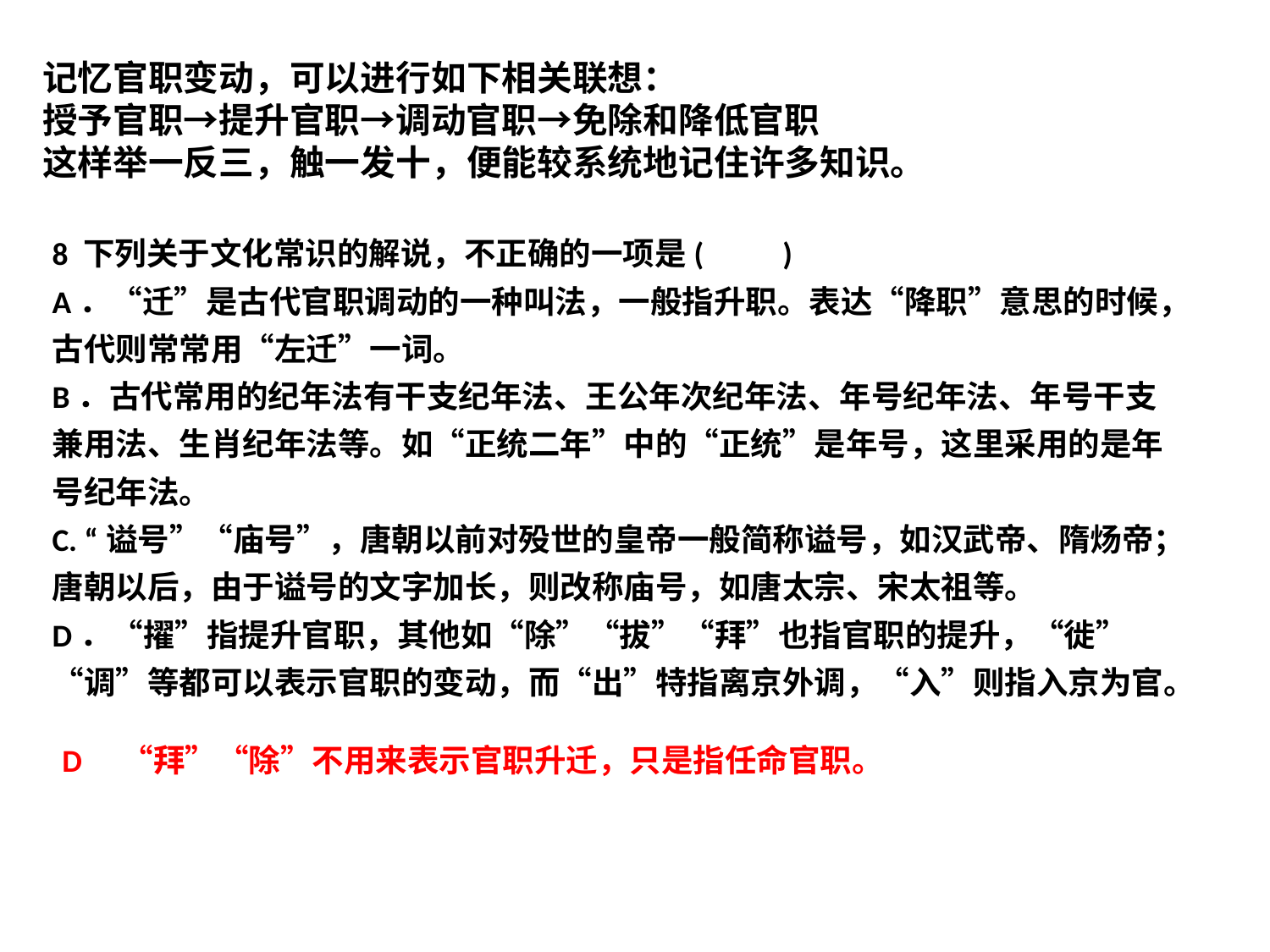

记忆官职变动，可以进行如下相关联想：
授予官职→提升官职→调动官职→免除和降低官职
这样举一反三，触一发十，便能较系统地记住许多知识。

8 下列关于文化常识的解说，不正确的一项是(　　)
A．“迁”是古代官职调动的一种叫法，一般指升职。表达“降职”意思的时候，古代则常常用“左迁”一词。
B．古代常用的纪年法有干支纪年法、王公年次纪年法、年号纪年法、年号干支兼用法、生肖纪年法等。如“正统二年”中的“正统”是年号，这里采用的是年号纪年法。
C. “谥号”“庙号”，唐朝以前对殁世的皇帝一般简称谥号，如汉武帝、隋炀帝；唐朝以后，由于谥号的文字加长，则改称庙号，如唐太宗、宋太祖等。
D．“擢”指提升官职，其他如“除”“拔”“拜”也指官职的提升，“徙”“调”等都可以表示官职的变动，而“出”特指离京外调，“入”则指入京为官。
D　“拜”“除”不用来表示官职升迁，只是指任命官职。